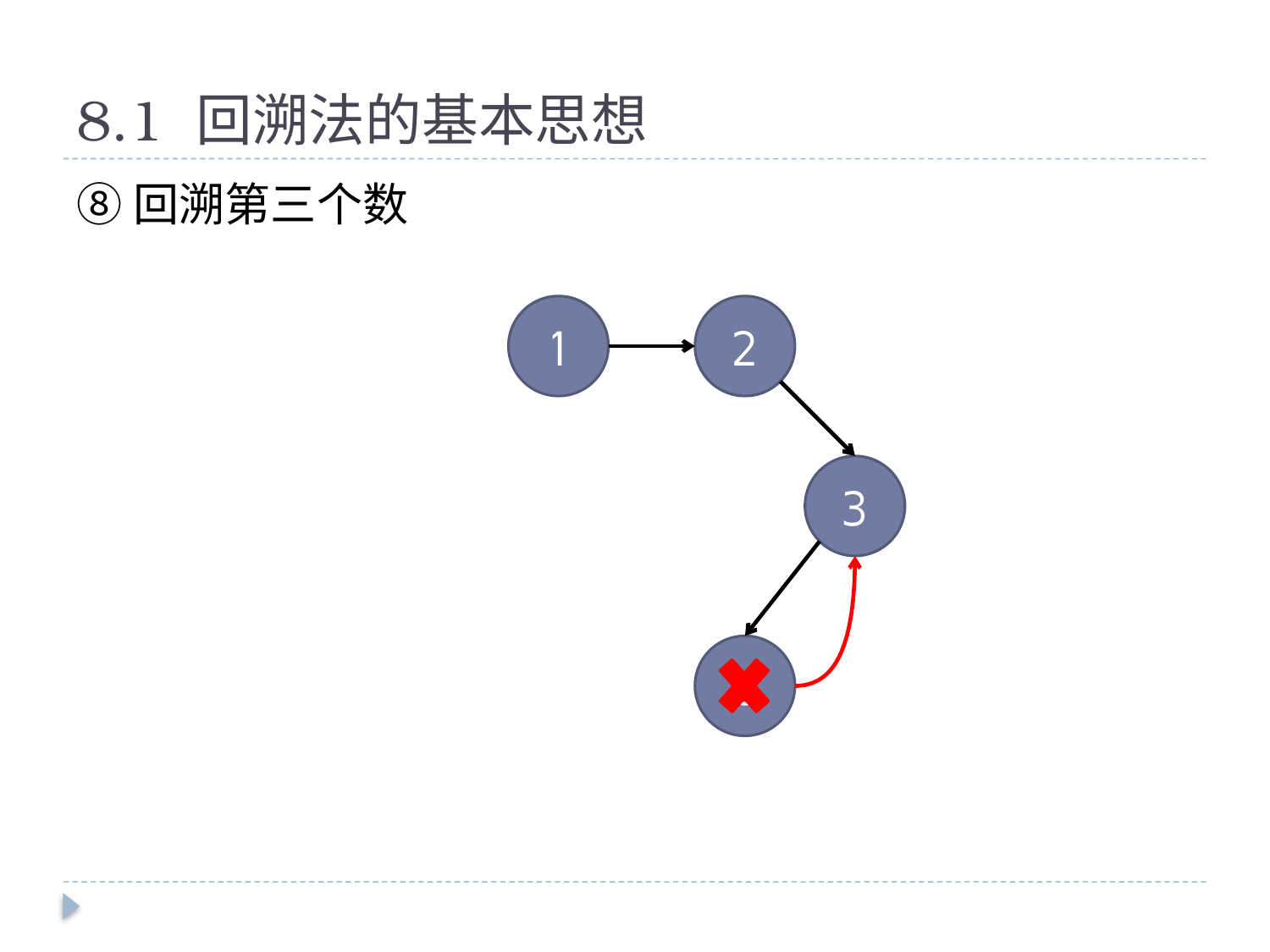

# 8.1 回溯法的基本思想
⑧回溯第三个数
1
2
3
6